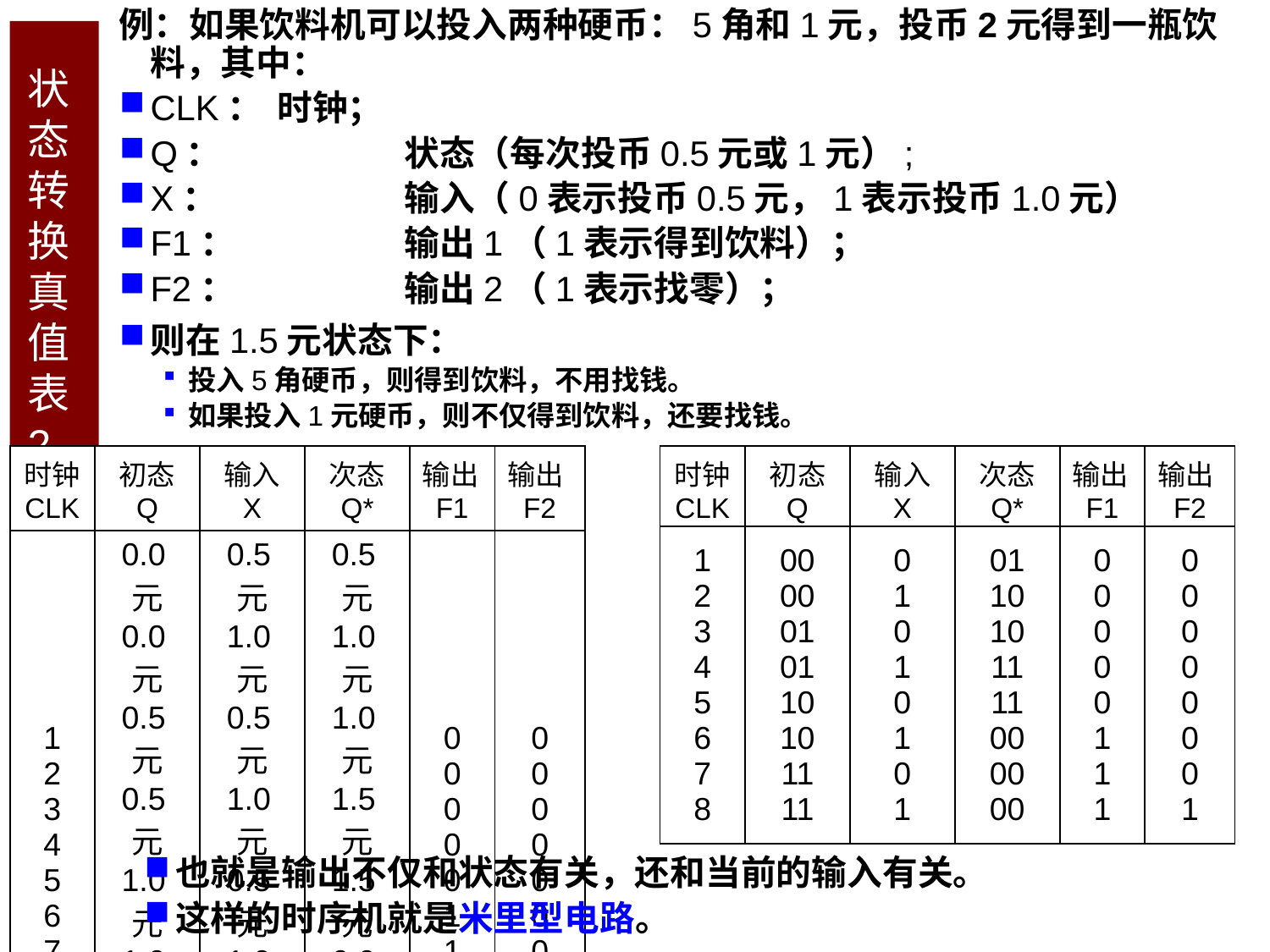

状态转换真值表2
例：如果饮料机可以投入两种硬币：5角和1元，投币2元得到一瓶饮料，其中：
CLK：	时钟；
Q：		状态（每次投币0.5元或1元）;
X：		输入（0表示投币0.5元，1表示投币1.0元）
F1：		输出1（1表示得到饮料）；
F2：		输出2（1表示找零）；
则在1.5元状态下：
投入5角硬币，则得到饮料，不用找钱。
如果投入1元硬币，则不仅得到饮料，还要找钱。
| 时钟 CLK | 初态 Q | 输入 X | 次态 Q\* | 输出F1 | 输出F2 |
| --- | --- | --- | --- | --- | --- |
| 1 2 3 4 5 6 7 8 | 0.0元 0.0元 0.5元 0.5元 1.0元 1.0元 1.5元 1.5元 | 0.5元 1.0元 0.5元 1.0元 0.5元 1.0元 0.5元 1.0元 | 0.5元 1.0元 1.0元 1.5元 1.5元 0.0元 0.0元 0.0元 | 0 0 0 0 0 1 1 1 | 0 0 0 0 0 0 0 1 |
| 时钟 CLK | 初态 Q | 输入 X | 次态 Q\* | 输出F1 | 输出F2 |
| --- | --- | --- | --- | --- | --- |
| 1 2 3 4 5 6 7 8 | 00 00 01 01 10 10 11 11 | 0 1 0 1 0 1 0 1 | 01 10 10 11 11 00 00 00 | 0 0 0 0 0 1 1 1 | 0 0 0 0 0 0 0 1 |
也就是输出不仅和状态有关，还和当前的输入有关。
这样的时序机就是米里型电路。